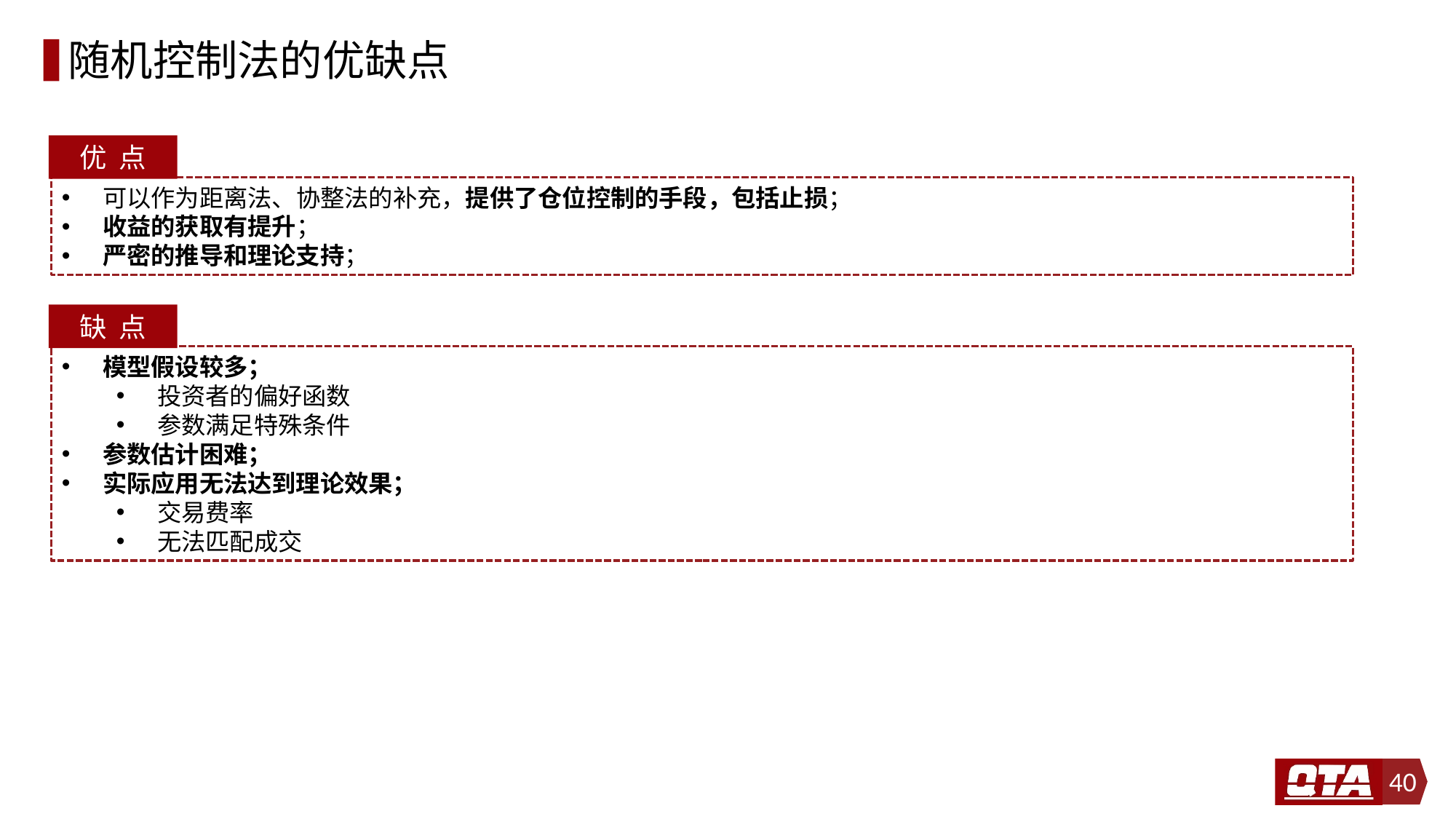

# 随机控制法的优缺点
优  点
可以作为距离法、协整法的补充，提供了仓位控制的手段，包括止损；
收益的获取有提升；
严密的推导和理论支持；
缺  点
模型假设较多；
投资者的偏好函数
参数满足特殊条件
参数估计困难；
实际应用无法达到理论效果；
交易费率
无法匹配成交
40